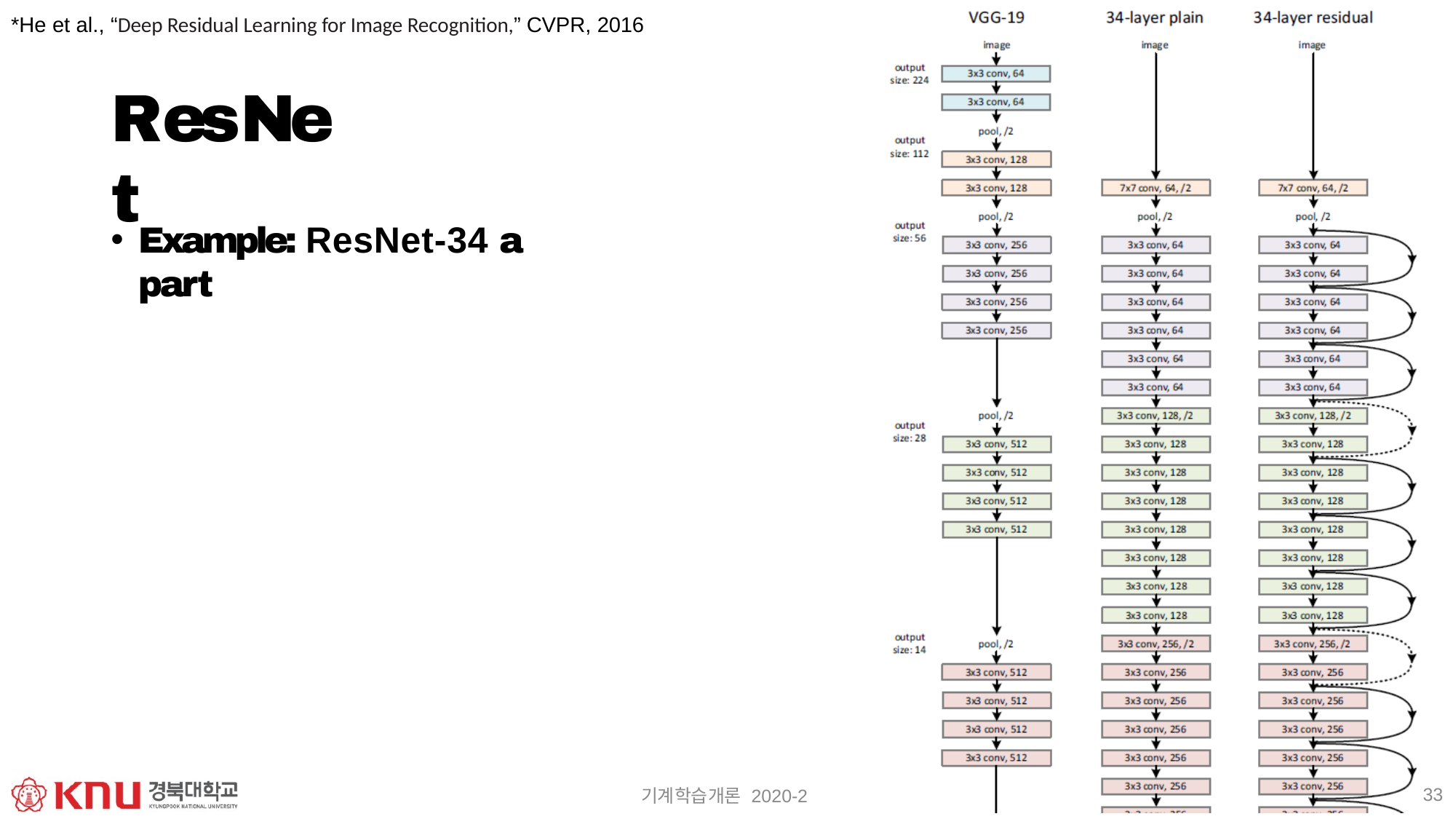

*He et al., “Deep Residual Learning for Image Recognition,” CVPR, 2016

# ResNet
Example: ResNet-34 a part
3
기계학습개론 2020-2
3